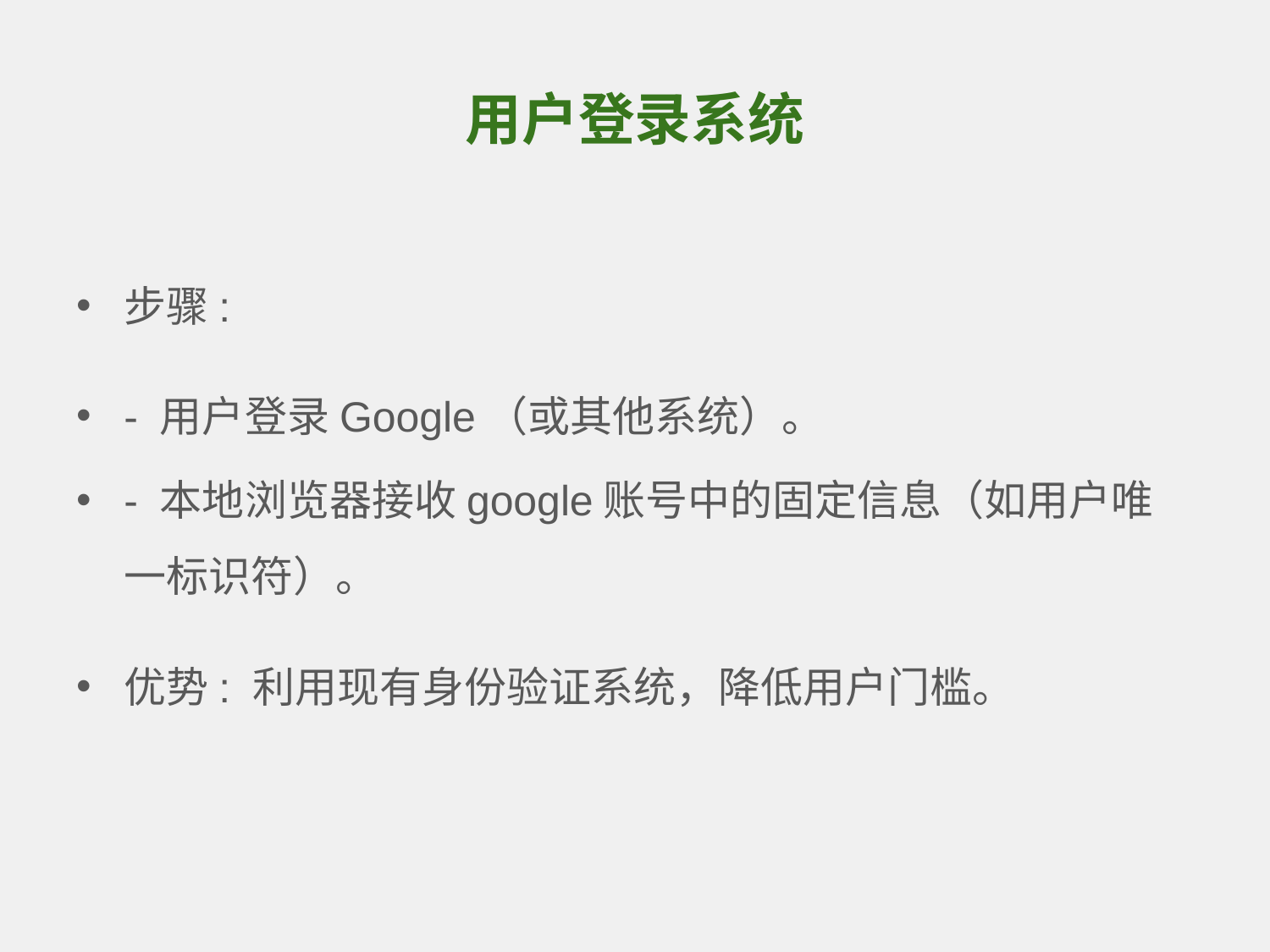

# 用户登录系统
步骤:
- 用户登录Google（或其他系统）。
- 本地浏览器接收google账号中的固定信息（如用户唯一标识符）。
优势: 利用现有身份验证系统，降低用户门槛。